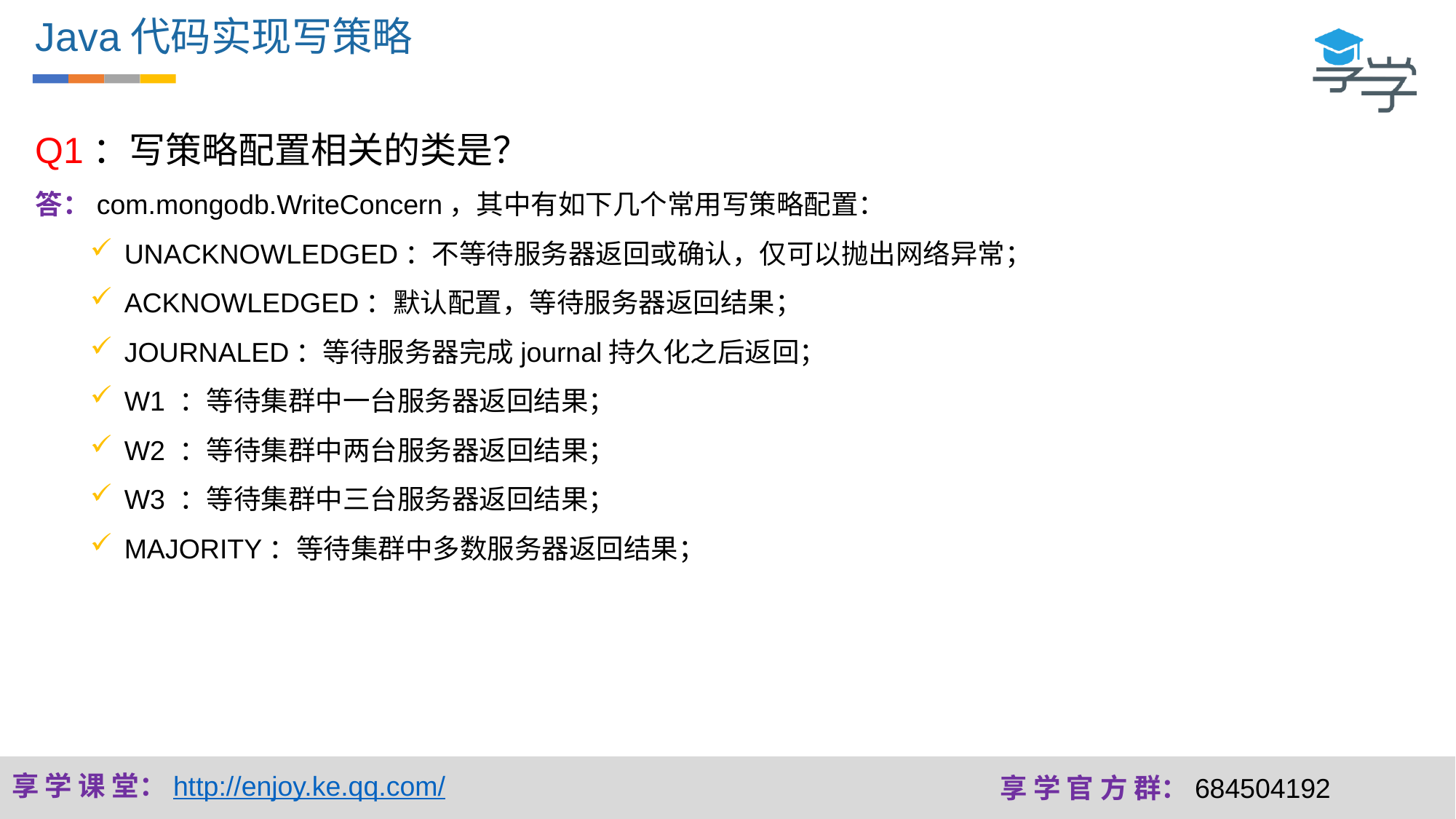

Java代码实现写策略

Q1：写策略配置相关的类是？
答：com.mongodb.WriteConcern，其中有如下几个常用写策略配置：
UNACKNOWLEDGED：不等待服务器返回或确认，仅可以抛出网络异常；
ACKNOWLEDGED：默认配置，等待服务器返回结果；
JOURNALED：等待服务器完成journal持久化之后返回；
W1 ：等待集群中一台服务器返回结果；
W2 ：等待集群中两台服务器返回结果；
W3 ：等待集群中三台服务器返回结果；
MAJORITY：等待集群中多数服务器返回结果；